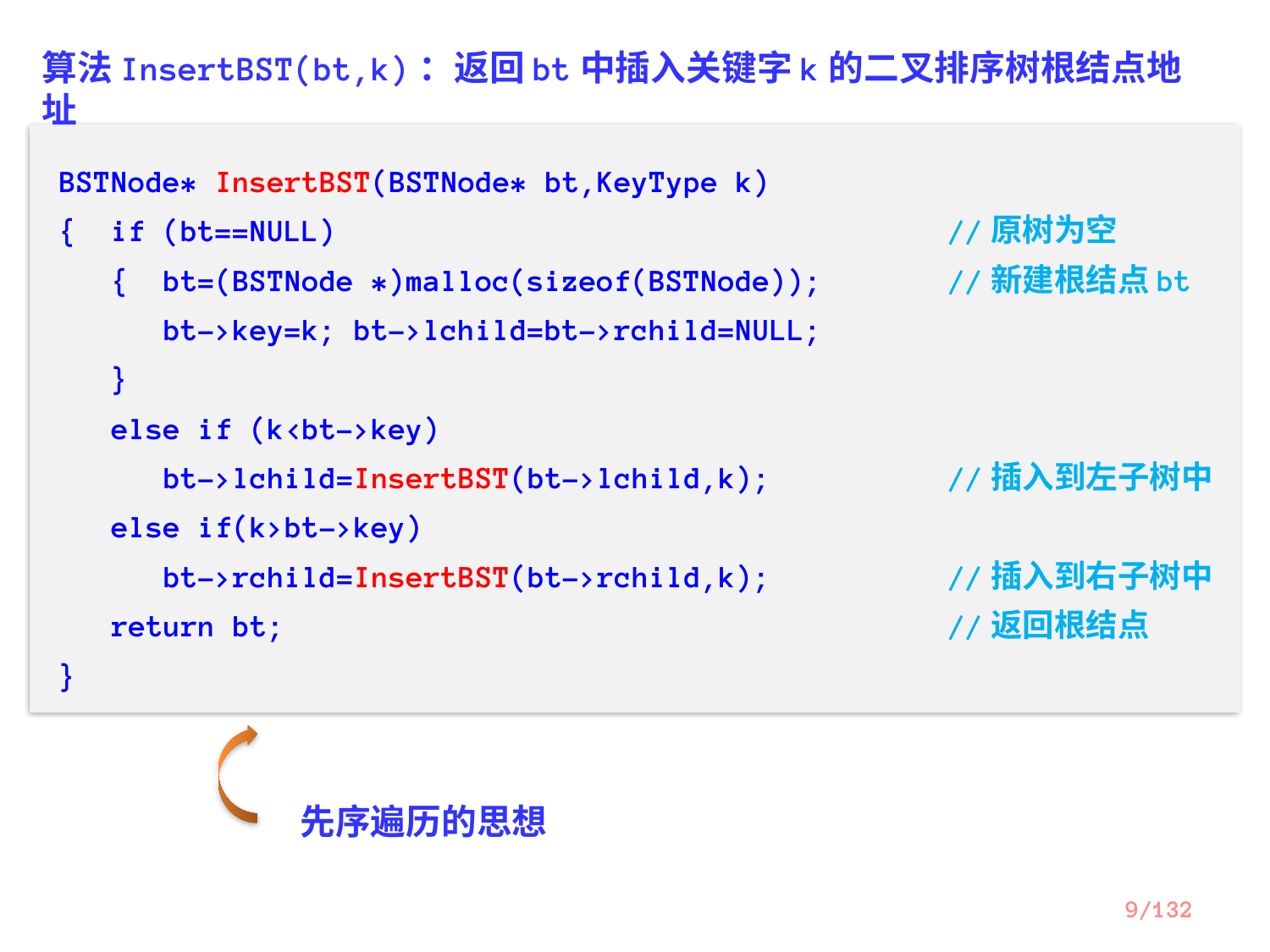

算法InsertBST(bt,k)：返回bt中插入关键字k的二叉排序树根结点地址
BSTNode* InsertBST(BSTNode* bt,KeyType k)
{  if (bt==NULL) 					//原树为空
   {  bt=(BSTNode *)malloc(sizeof(BSTNode));	//新建根结点bt
      bt->key=k; bt->lchild=bt->rchild=NULL;
   }
   else if (k<bt->key)
      bt->lchild=InsertBST(bt->lchild,k);		//插入到左子树中
   else if(k>bt->key)
      bt->rchild=InsertBST(bt->rchild,k);		//插入到右子树中
   return bt;						//返回根结点
}

先序遍历的思想
9/132